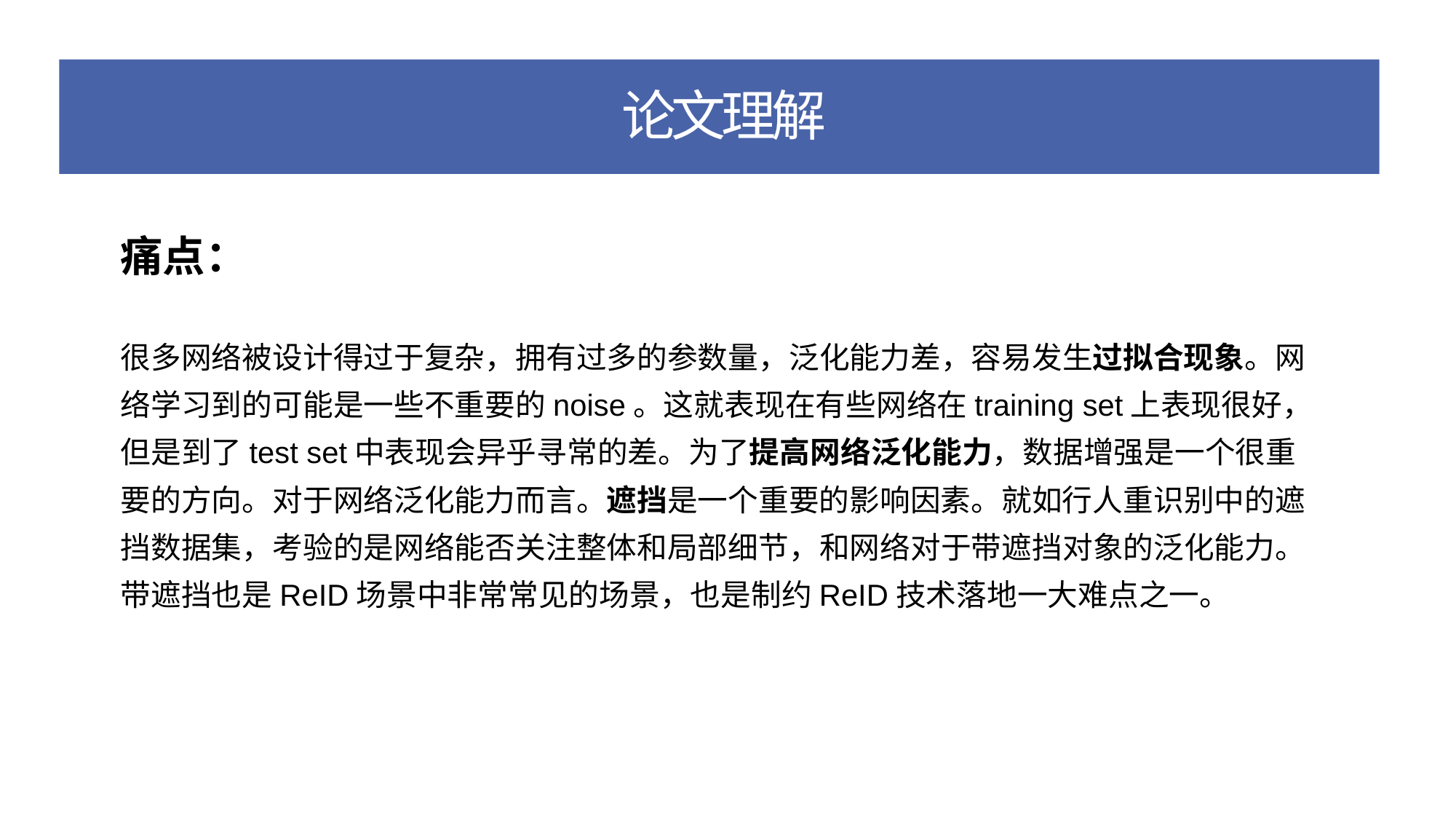

论文理解
痛点：

很多网络被设计得过于复杂，拥有过多的参数量，泛化能力差，容易发生过拟合现象。网络学习到的可能是一些不重要的noise。这就表现在有些网络在training set上表现很好，但是到了test set中表现会异乎寻常的差。为了提高网络泛化能力，数据增强是一个很重要的方向。对于网络泛化能力而言。遮挡是一个重要的影响因素。就如行人重识别中的遮挡数据集，考验的是网络能否关注整体和局部细节，和网络对于带遮挡对象的泛化能力。带遮挡也是ReID场景中非常常见的场景，也是制约ReID技术落地一大难点之一。